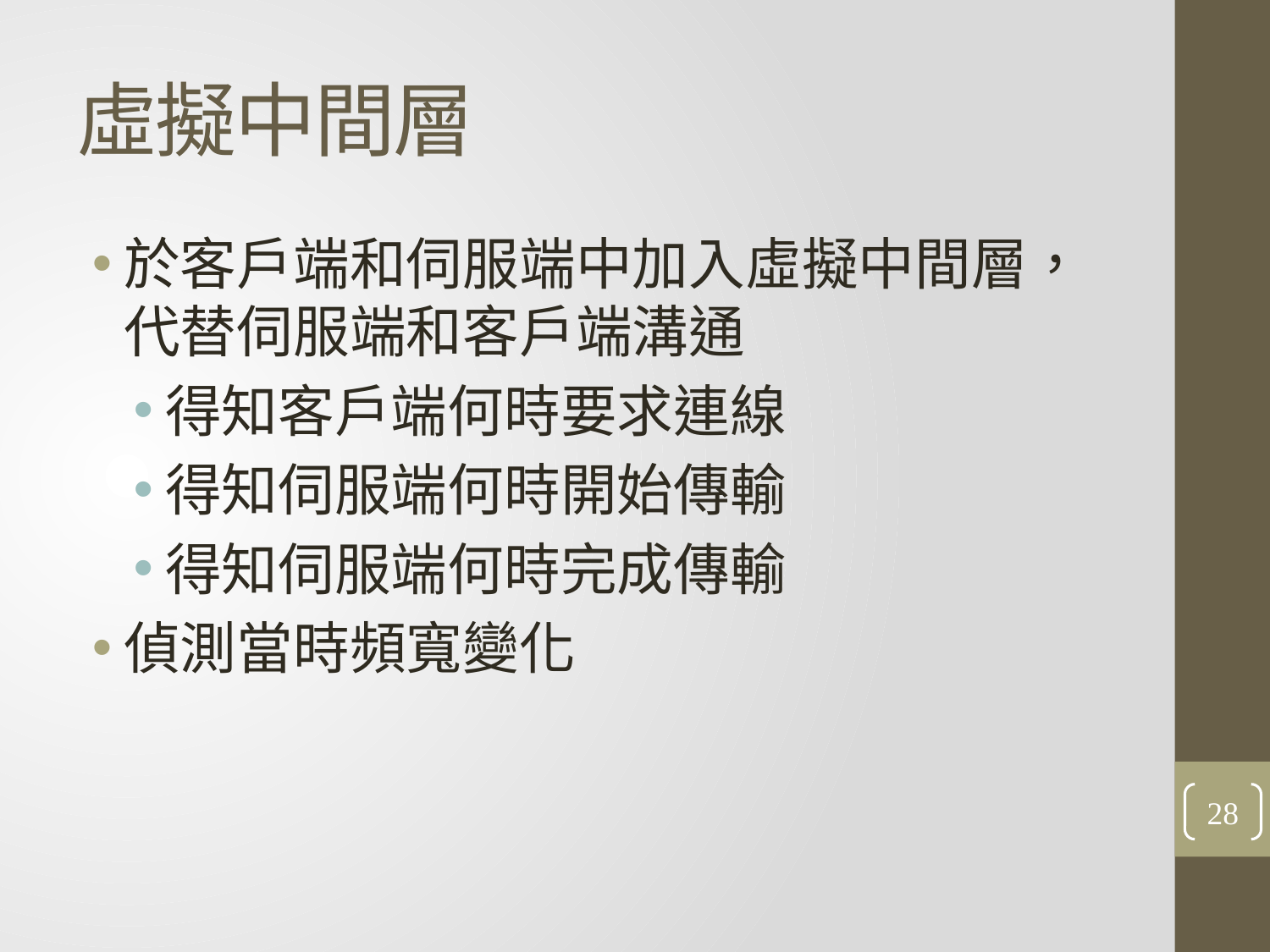

# 虛擬中間層
於客戶端和伺服端中加入虛擬中間層，代替伺服端和客戶端溝通
得知客戶端何時要求連線
得知伺服端何時開始傳輸
得知伺服端何時完成傳輸
偵測當時頻寬變化

28